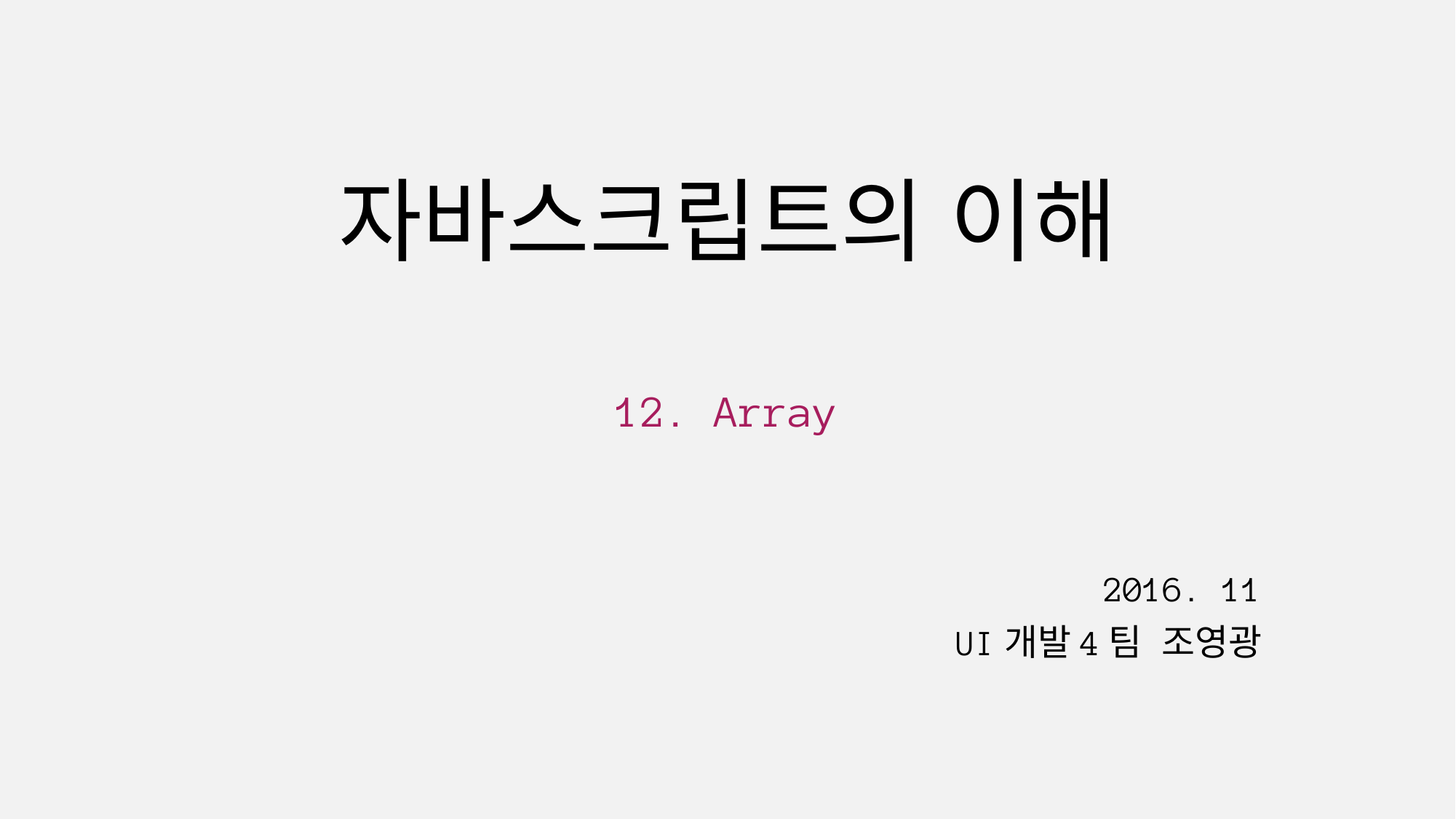

# 자바스크립트의 이해
12. Array
2016. 11
UI개발4팀 조영광